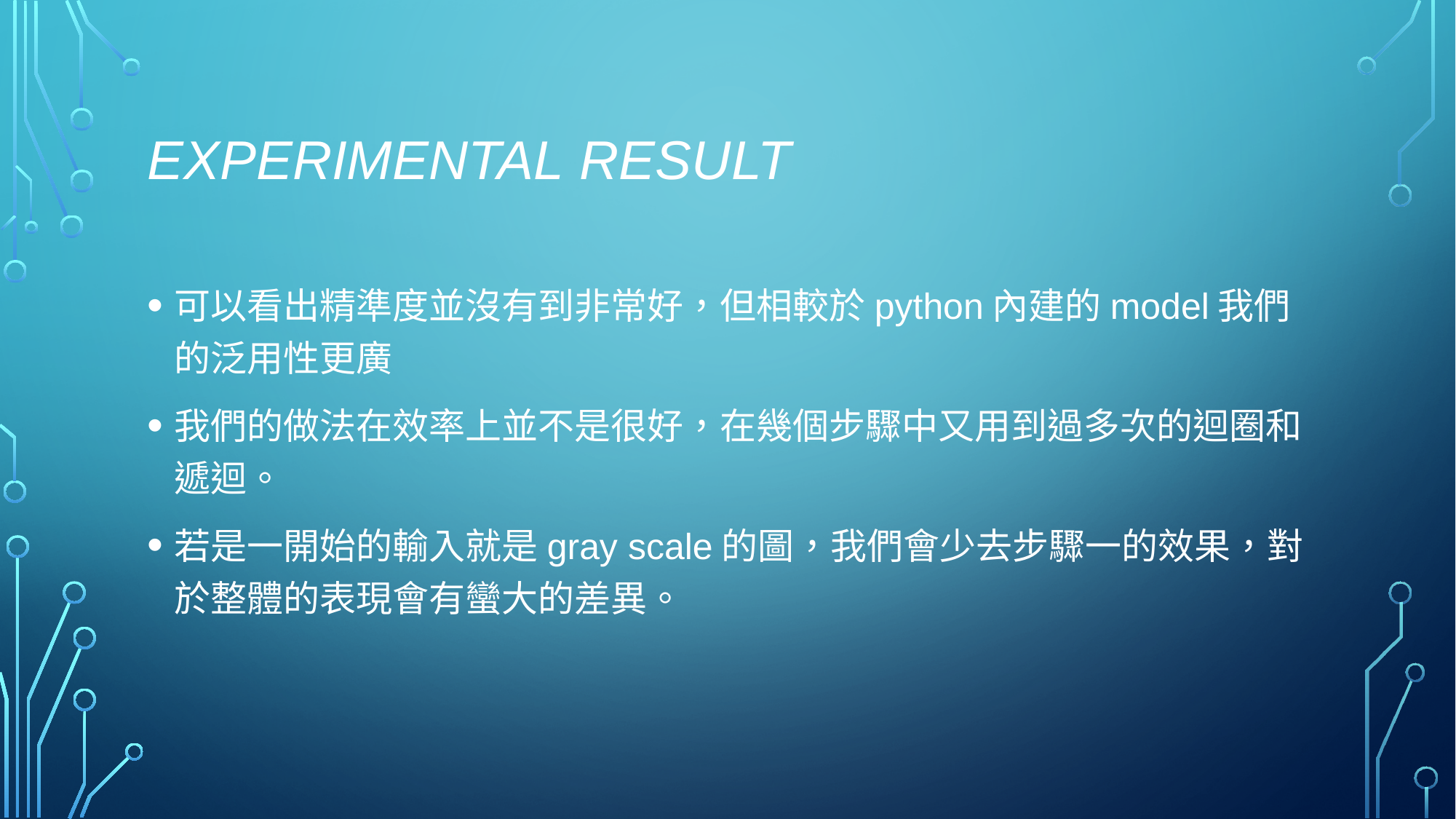

# Experimental Result
可以看出精準度並沒有到非常好，但相較於python內建的model我們的泛用性更廣
我們的做法在效率上並不是很好，在幾個步驟中又用到過多次的迴圈和遞迴。
若是一開始的輸入就是gray scale的圖，我們會少去步驟一的效果，對於整體的表現會有蠻大的差異。